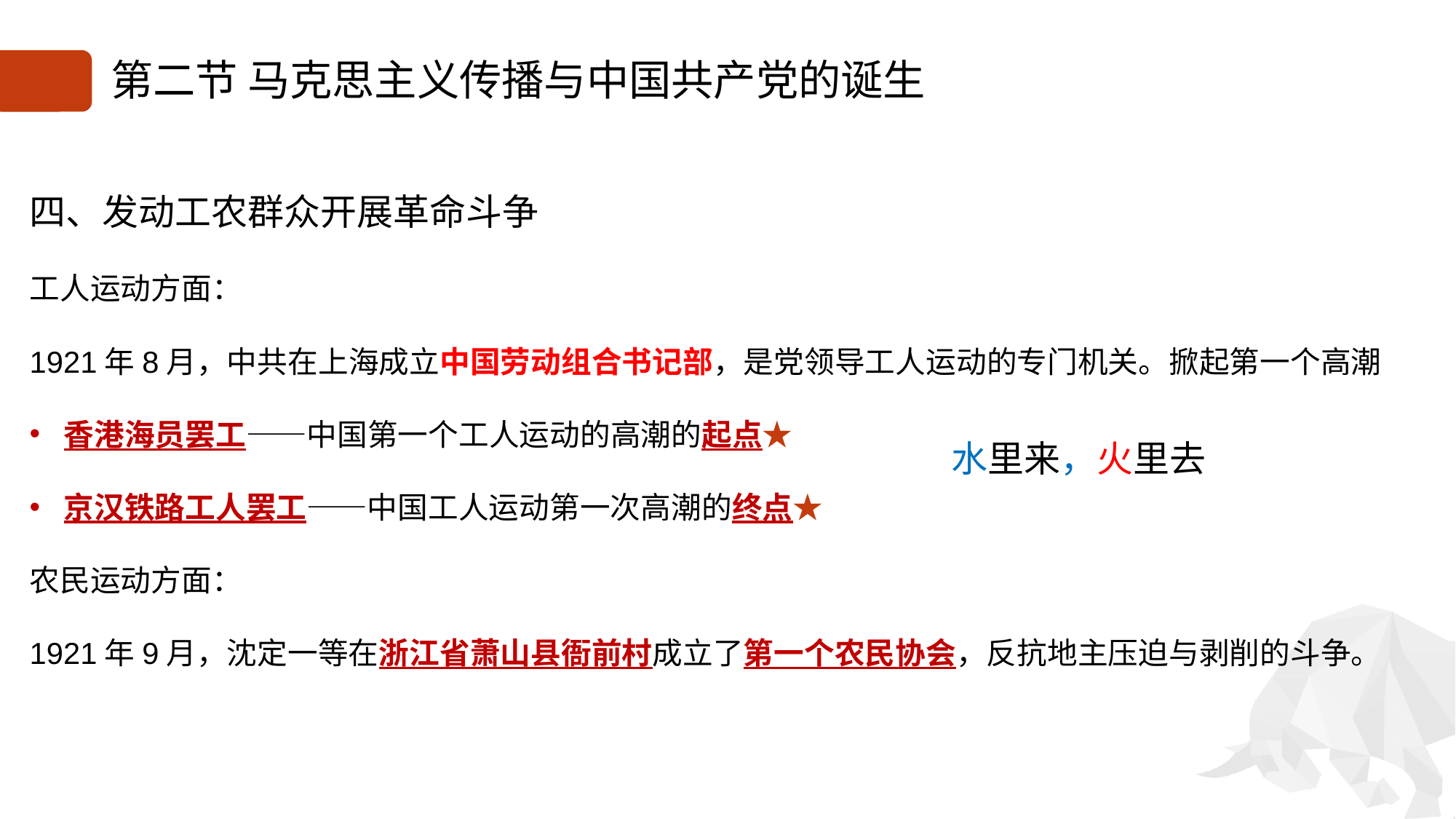

# 第二节 马克思主义传播与中国共产党的诞生
四、发动工农群众开展革命斗争
工人运动方面：
1921年8月，中共在上海成立中国劳动组合书记部，是党领导工人运动的专门机关。掀起第一个高潮
香港海员罢工——中国第一个工人运动的高潮的起点★
京汉铁路工人罢工——中国工人运动第一次高潮的终点★
农民运动方面：
1921年9月，沈定一等在浙江省萧山县衙前村成立了第一个农民协会，反抗地主压迫与剥削的斗争。
水里来，火里去